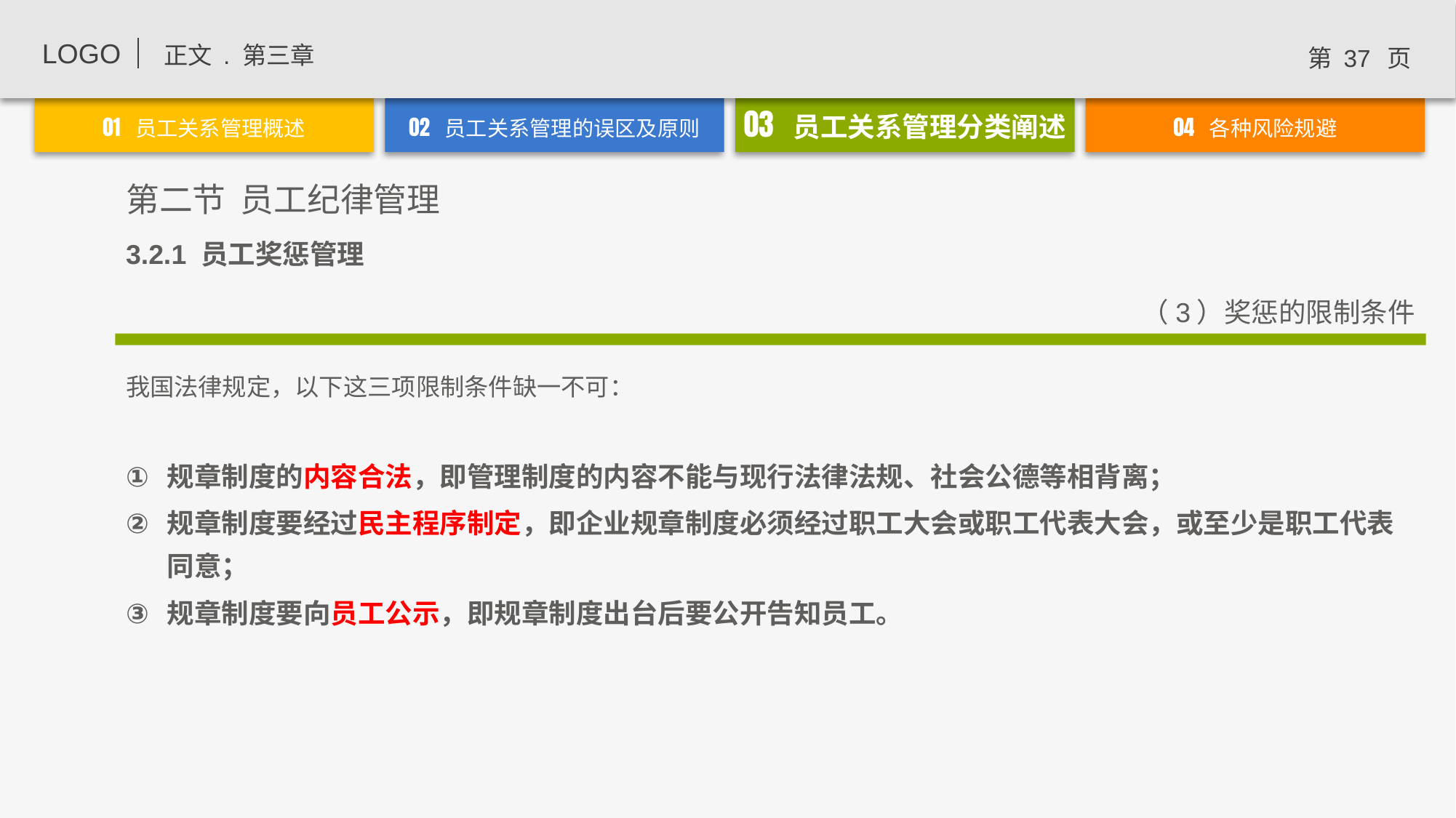

3.2.1 员工奖惩管理
（3）奖惩的限制条件

我国法律规定，以下这三项限制条件缺一不可：
规章制度的内容合法，即管理制度的内容不能与现行法律法规、社会公德等相背离；
规章制度要经过民主程序制定，即企业规章制度必须经过职工大会或职工代表大会，或至少是职工代表同意；
规章制度要向员工公示，即规章制度出台后要公开告知员工。